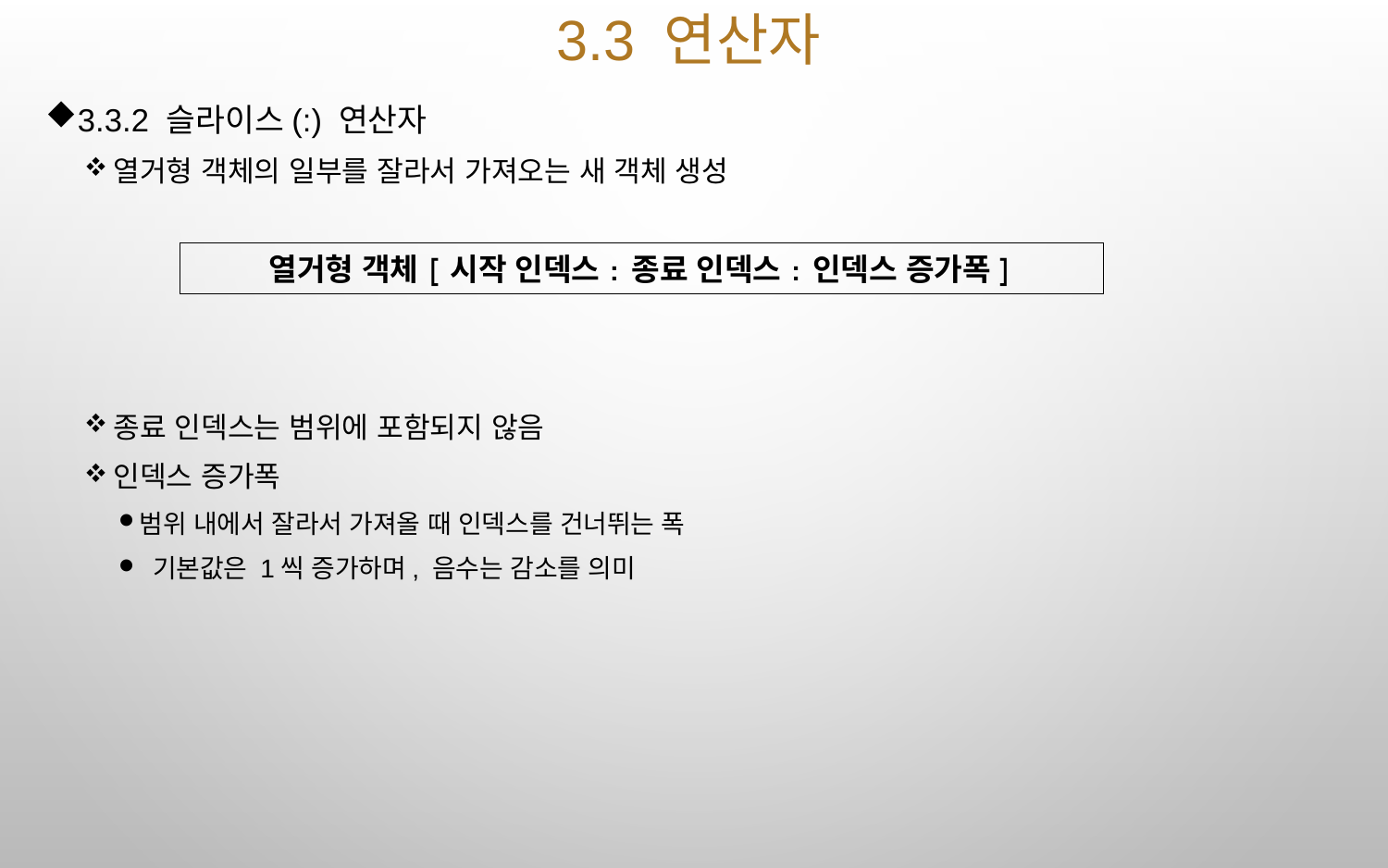

# 3.3 연산자
3.3.2 슬라이스(:) 연산자
열거형 객체의 일부를 잘라서 가져오는 새 객체 생성

종료 인덱스는 범위에 포함되지 않음
인덱스 증가폭
범위 내에서 잘라서 가져올 때 인덱스를 건너뛰는 폭
 기본값은 1씩 증가하며, 음수는 감소를 의미

열거형 객체[시작 인덱스:종료 인덱스:인덱스 증가폭]